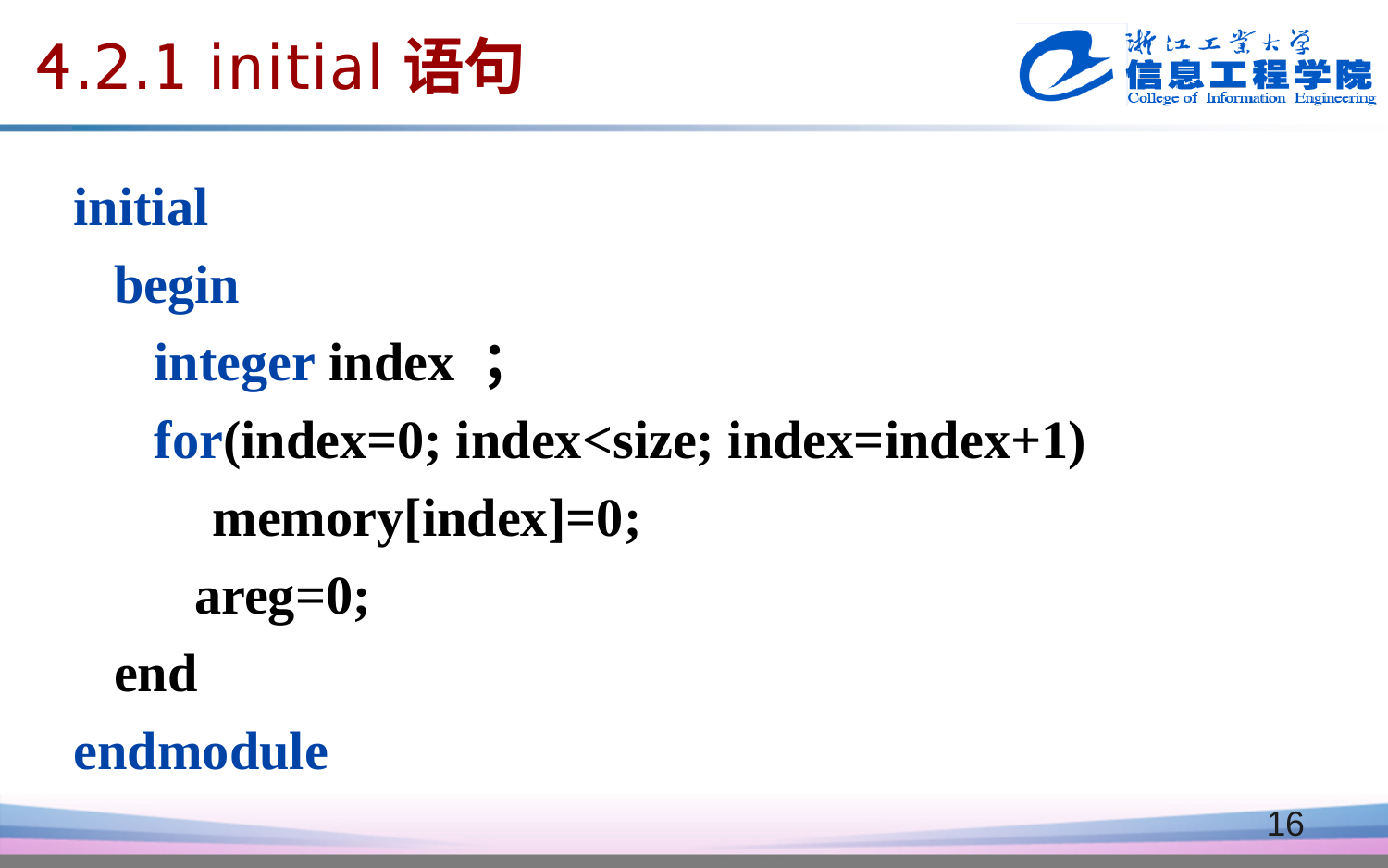

4.2.1 initial语句
initial
   begin
      integer index ；
      for(index=0; index<size; index=index+1)
	memory[index]=0;
         areg=0;
   end
endmodule
16